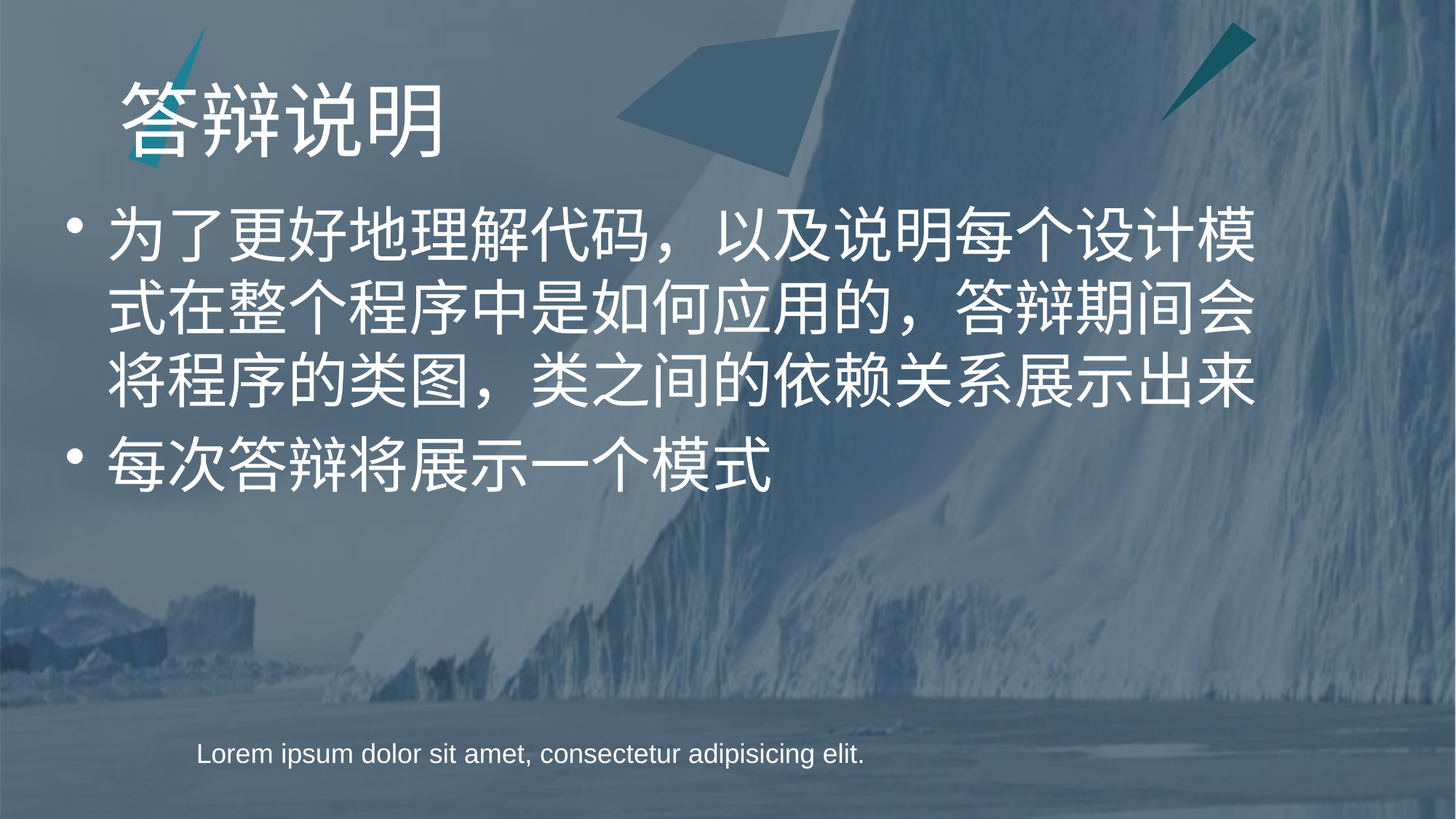

答辩说明
为了更好地理解代码，以及说明每个设计模式在整个程序中是如何应用的，答辩期间会将程序的类图，类之间的依赖关系展示出来
每次答辩将展示一个模式
Lorem ipsum dolor sit amet, consectetur adipisicing elit.